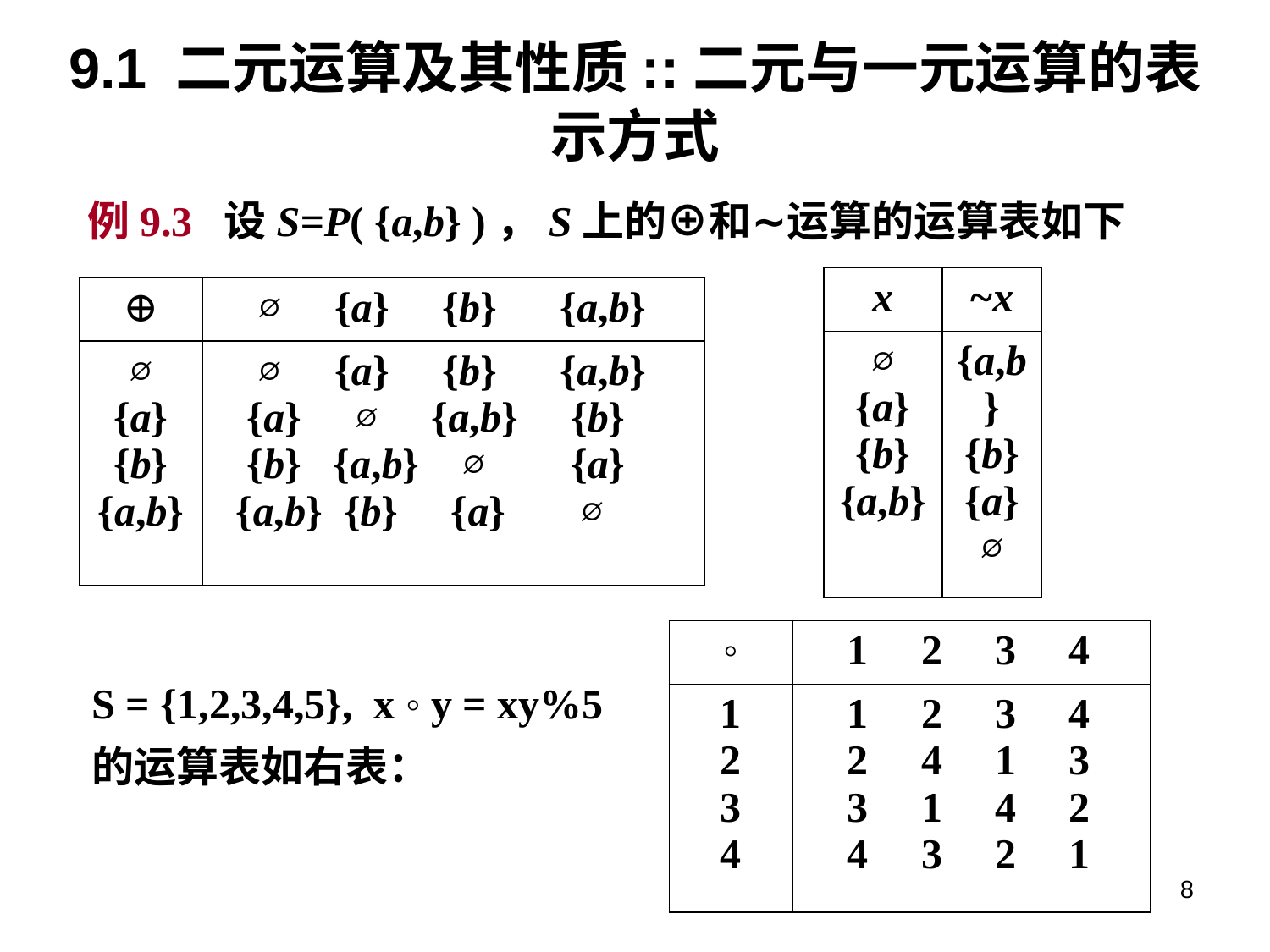

9.1 二元运算及其性质::二元与一元运算的表示方式
例9.3  设S=P( {a,b} )，S上的⊕和∼运算的运算表如下
| x | ~x |
| --- | --- |
| ∅ {a} {b} {a,b} | {a,b} {b} {a} ∅ |
| ⊕ | ∅ {a} {b} {a,b} |
| --- | --- |
| ∅ {a} {b} {a,b} | ∅ {a} {b} {a,b} {a} ∅ {a,b} {b} {b} {a,b} ∅ {a} {a,b} {b} {a} ∅ |
| ◦ | 1 2 3 4 |
| --- | --- |
| 1 2 3 4 | 1 2 3 4 2 4 1 3 3 1 4 2 4 3 2 1 |
S = {1,2,3,4,5},  x ◦ y = xy%5 的运算表如右表：
8